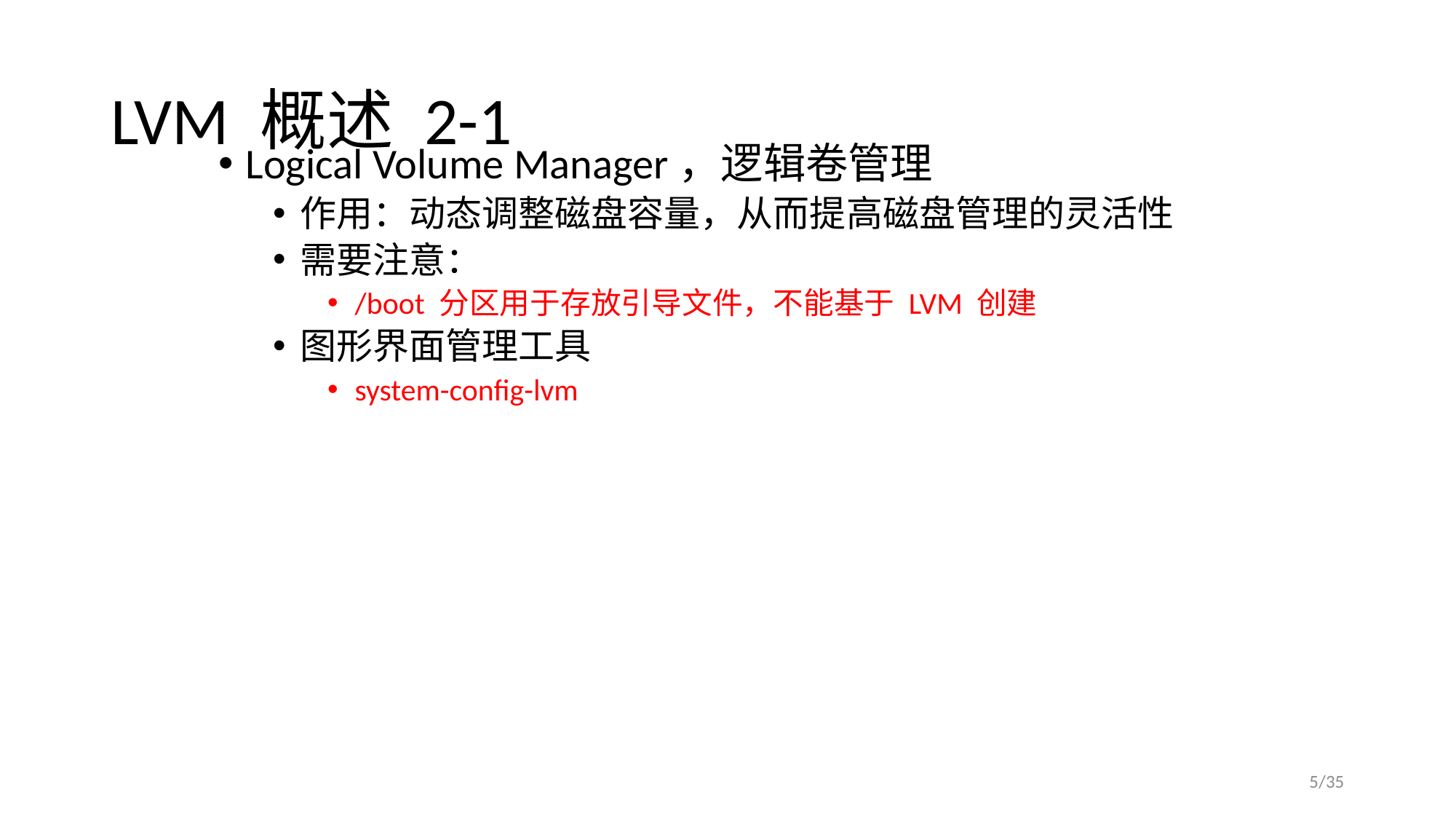

# LVM 概述 2-1
Logical Volume Manager，逻辑卷管理
作用：动态调整磁盘容量，从而提高磁盘管理的灵活性
需要注意：
/boot 分区用于存放引导文件，不能基于 LVM 创建
图形界面管理工具
system-config-lvm

5/35